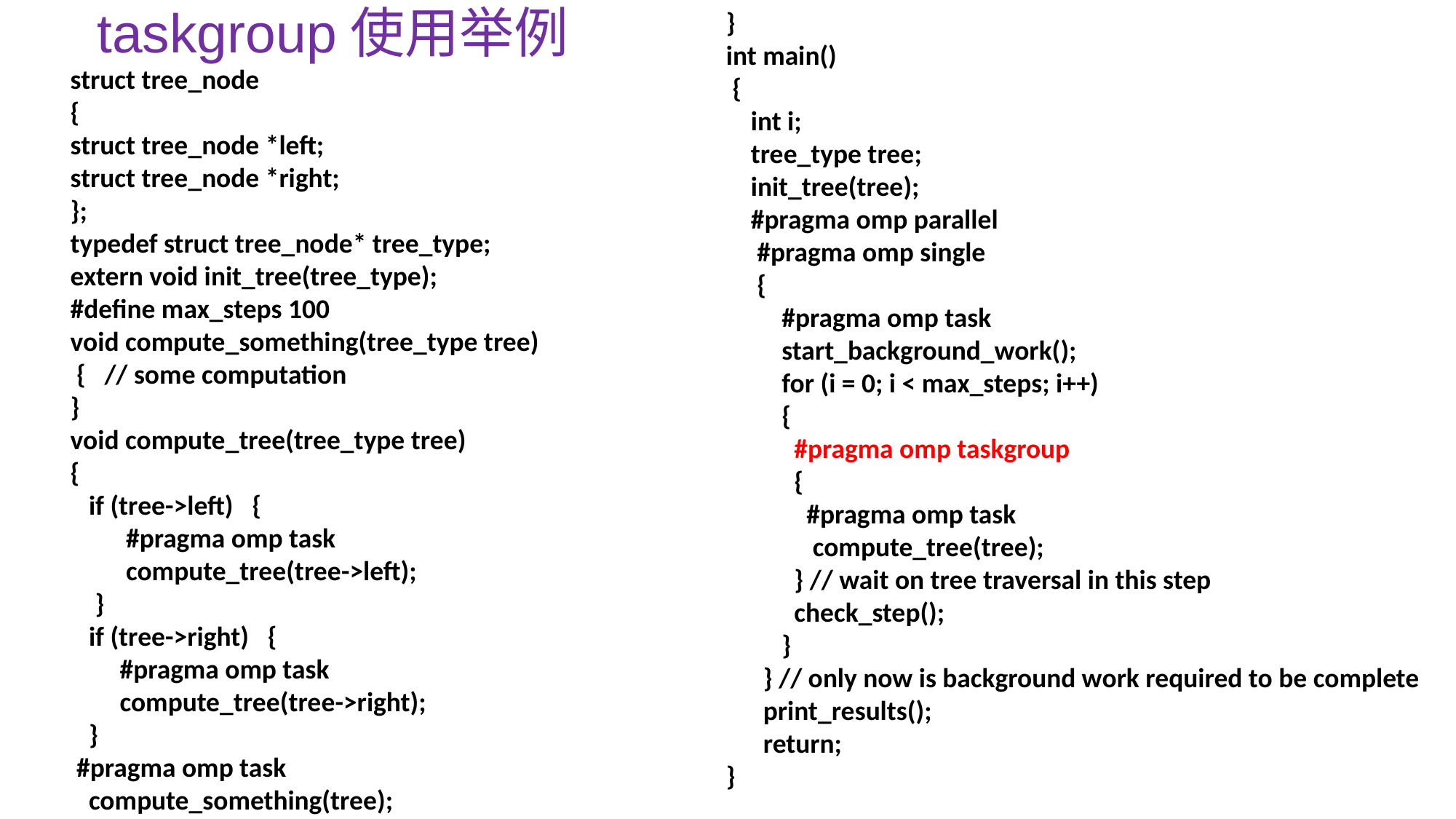

# taskgroup使用举例
}
int main()
 {
    int i;
    tree_type tree;
    init_tree(tree);
    #pragma omp parallel
     #pragma omp single
     {
         #pragma omp task
         start_background_work();
         for (i = 0; i < max_steps; i++)
         {
           #pragma omp taskgroup
           {
             #pragma omp task
              compute_tree(tree);
           } // wait on tree traversal in this step
           check_step();
         }
      } // only now is background work required to be complete
      print_results();
      return;
}
struct tree_node
{
struct tree_node *left;
struct tree_node *right;
};
typedef struct tree_node* tree_type;
extern void init_tree(tree_type);
#define max_steps 100
void compute_something(tree_type tree)
 {   // some computation
}
void compute_tree(tree_type tree)
{
   if (tree->left)   {
         #pragma omp task
         compute_tree(tree->left);
    }
   if (tree->right)   {
        #pragma omp task
        compute_tree(tree->right);
   }
 #pragma omp task
   compute_something(tree);